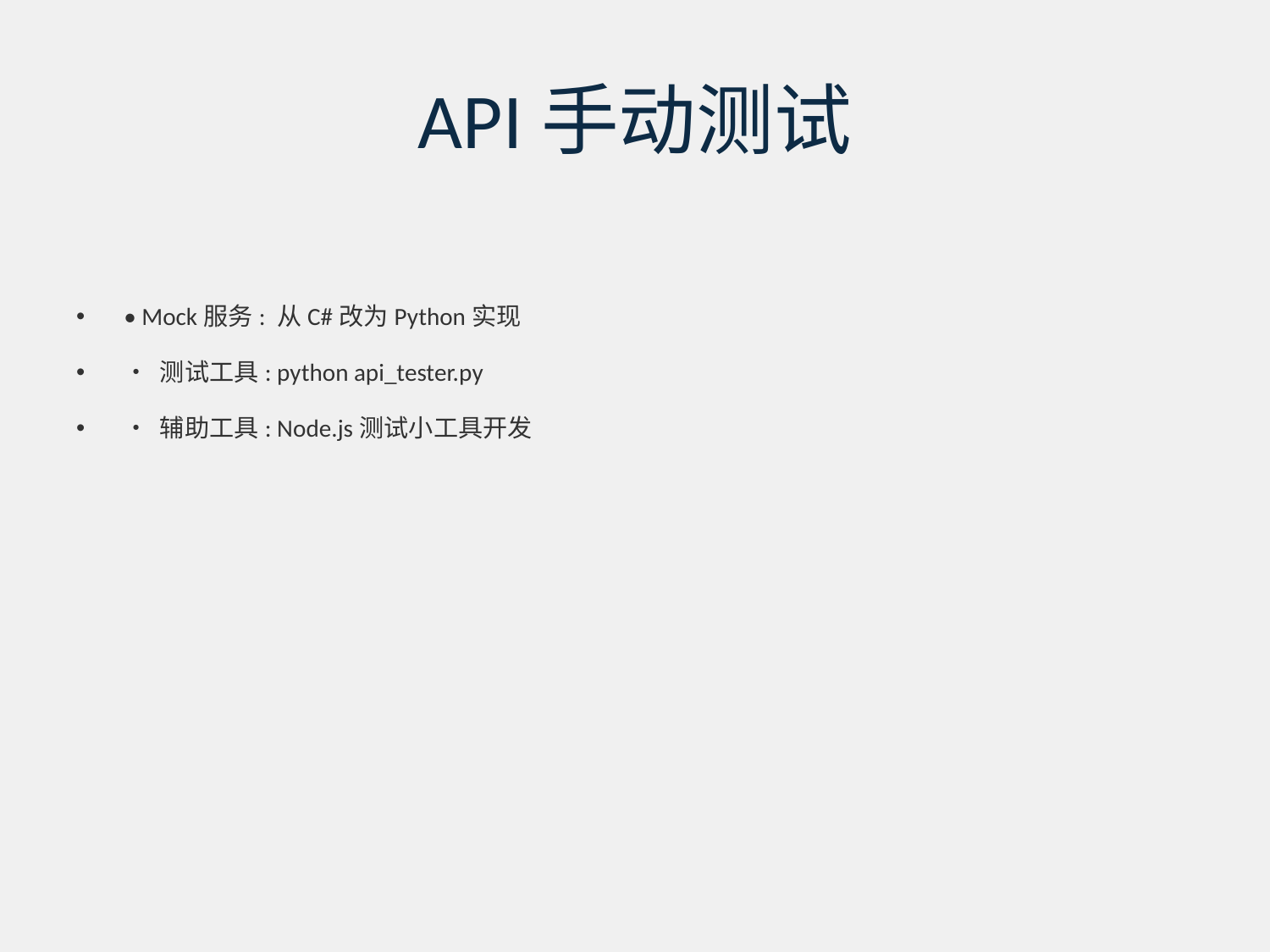

# API手动测试

• Mock服务: 从C#改为Python实现
• 测试工具: python api_tester.py
• 辅助工具: Node.js测试小工具开发